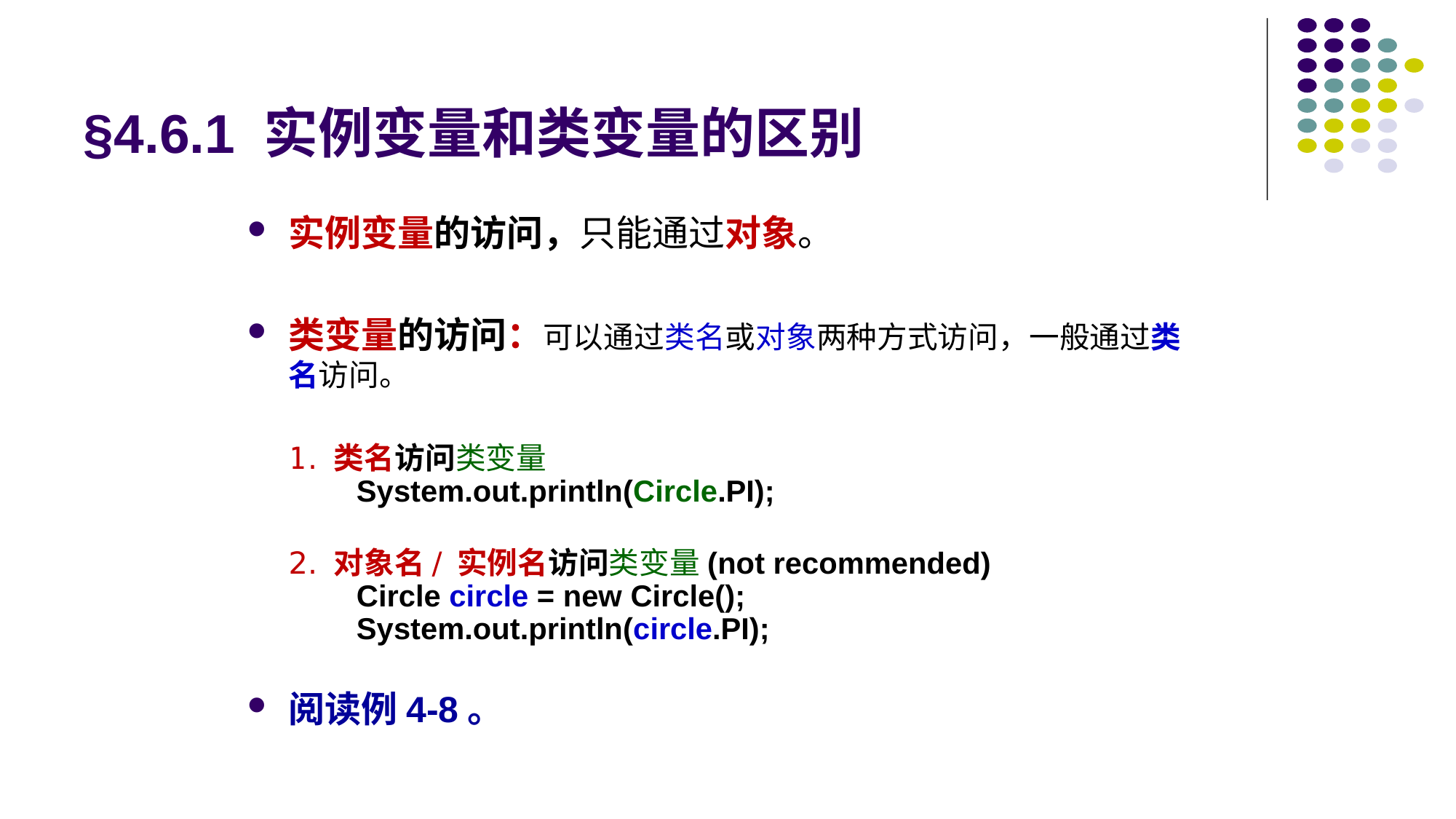

# §4.6.1 实例变量和类变量的区别
实例变量的访问，只能通过对象。

类变量的访问：可以通过类名或对象两种方式访问，一般通过类名访问。

1. 类名访问类变量
System.out.println(Circle.PI);

2. 对象名/实例名访问类变量(not recommended)
Circle circle = new Circle();
System.out.println(circle.PI);

阅读例4-8。

73